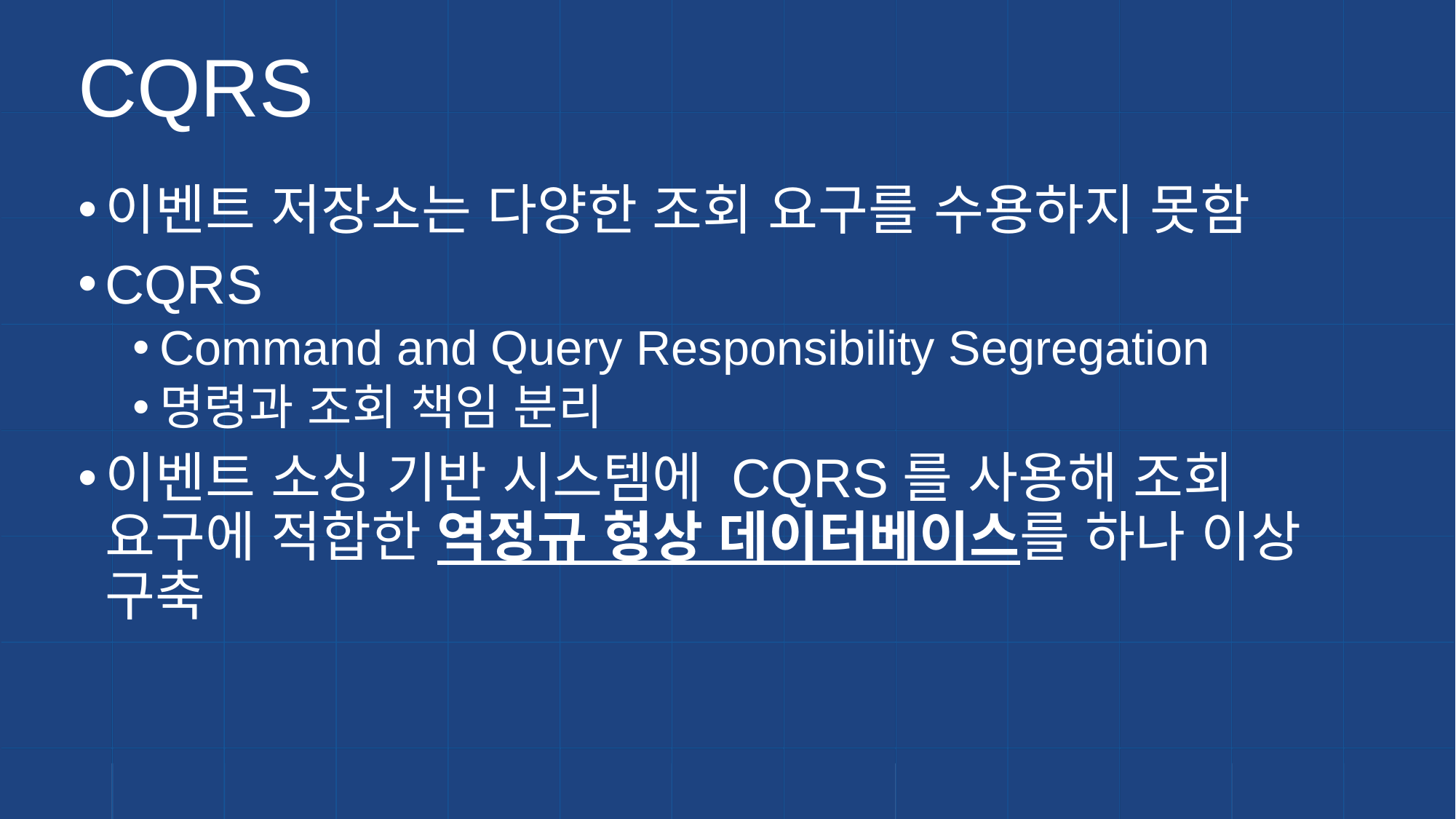

# CQRS
이벤트 저장소는 다양한 조회 요구를 수용하지 못함
CQRS
Command and Query Responsibility Segregation
명령과 조회 책임 분리
이벤트 소싱 기반 시스템에 CQRS를 사용해 조회 요구에 적합한 역정규 형상 데이터베이스를 하나 이상 구축